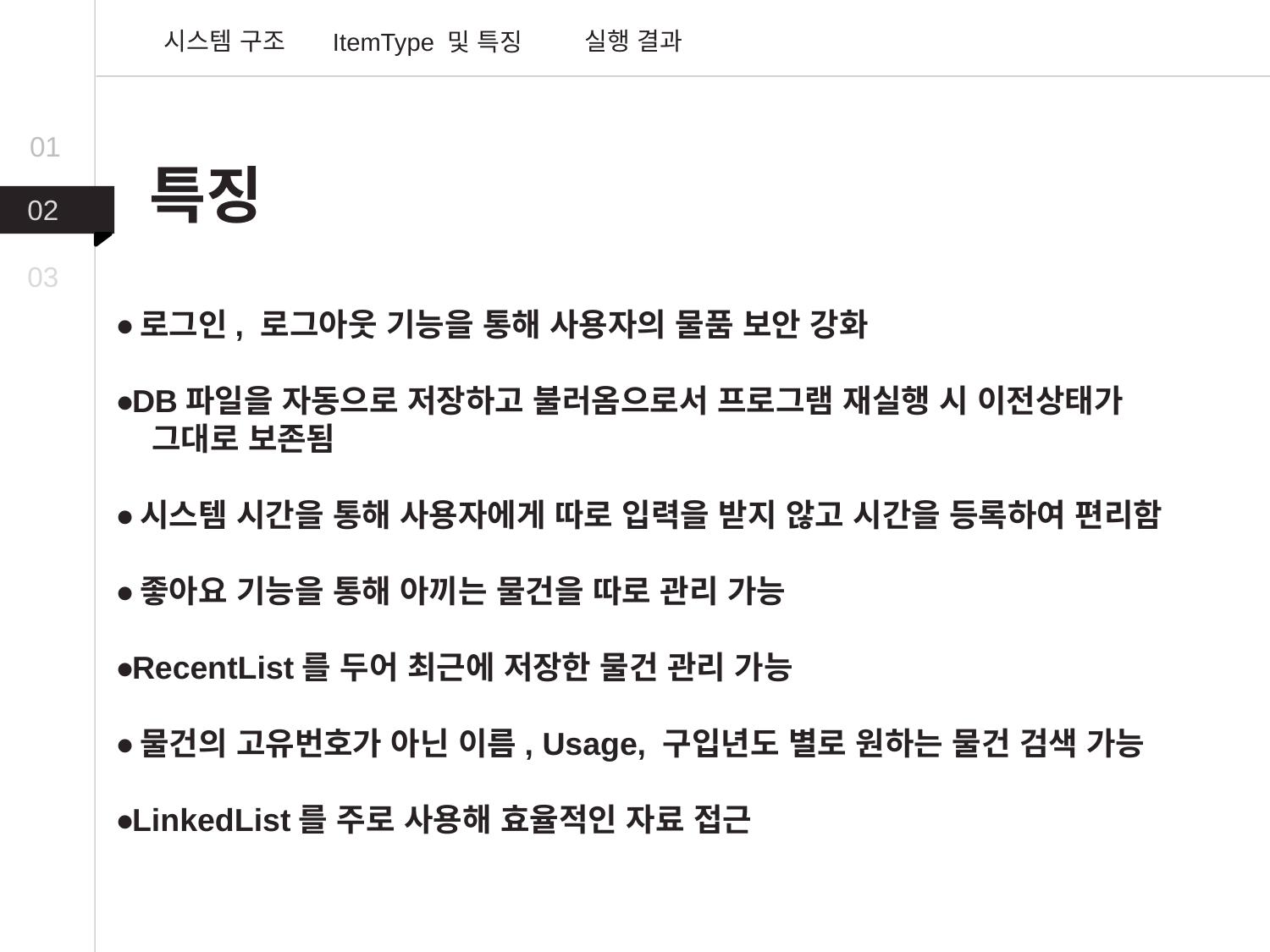

실행 결과
시스템 구조
ItemType 및 특징

 특징

⦁로그인, 로그아웃 기능을 통해 사용자의 물품 보안 강화

⦁DB파일을 자동으로 저장하고 불러옴으로서 프로그램 재실행 시 이전상태가
   그대로 보존됨

⦁시스템 시간을 통해 사용자에게 따로 입력을 받지 않고 시간을 등록하여 편리함

⦁좋아요 기능을 통해 아끼는 물건을 따로 관리 가능

⦁RecentList를 두어 최근에 저장한 물건 관리 가능

⦁물건의 고유번호가 아닌 이름, Usage, 구입년도 별로 원하는 물건 검색 가능

⦁LinkedList를 주로 사용해 효율적인 자료 접근

01

02

03